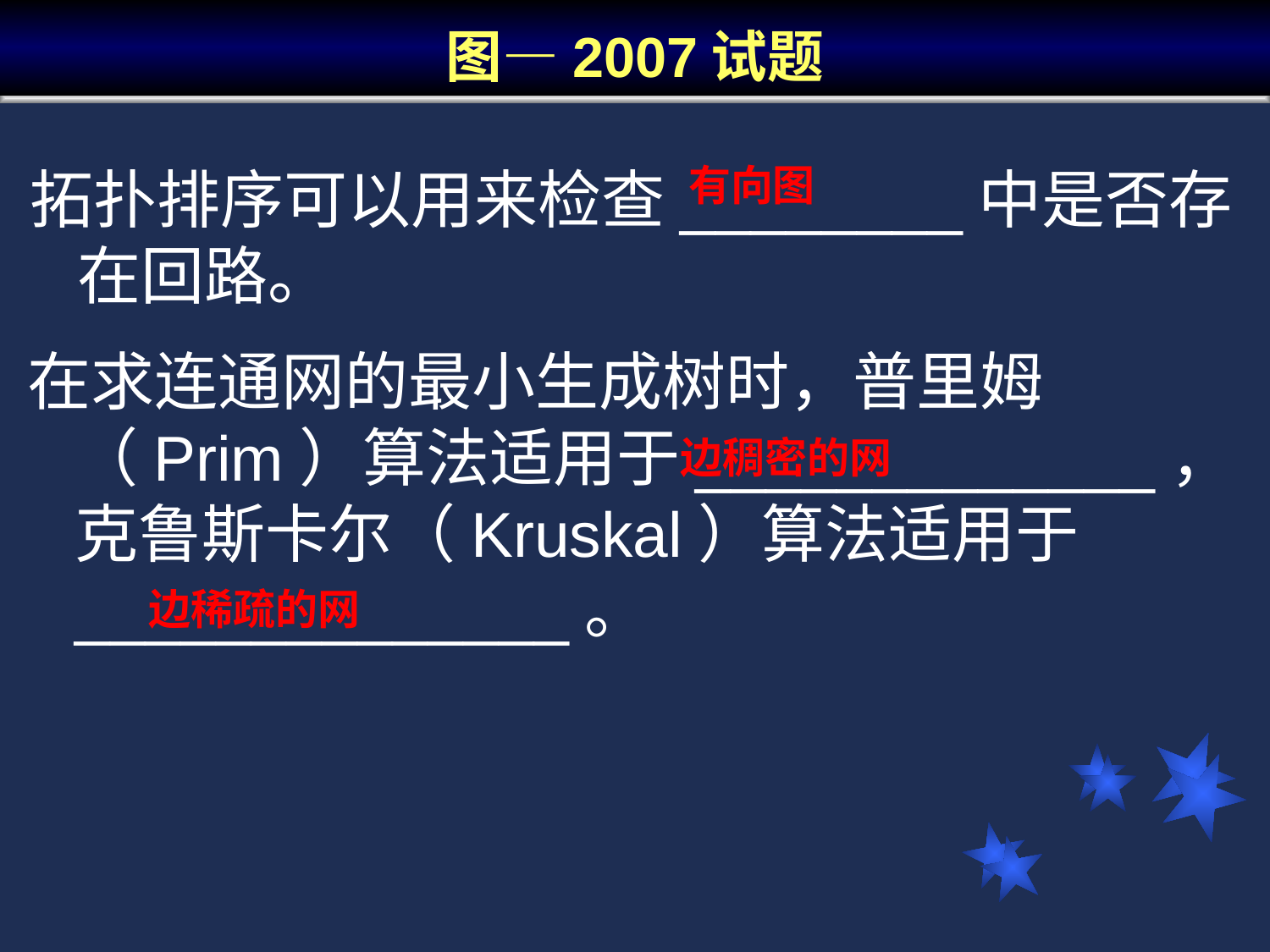

# 图—2007试题
拓扑排序可以用来检查________中是否存在回路。
有向图
在求连通网的最小生成树时，普里姆（Prim）算法适用于_____________，克鲁斯卡尔（Kruskal）算法适用于______________。
边稠密的网
边稀疏的网